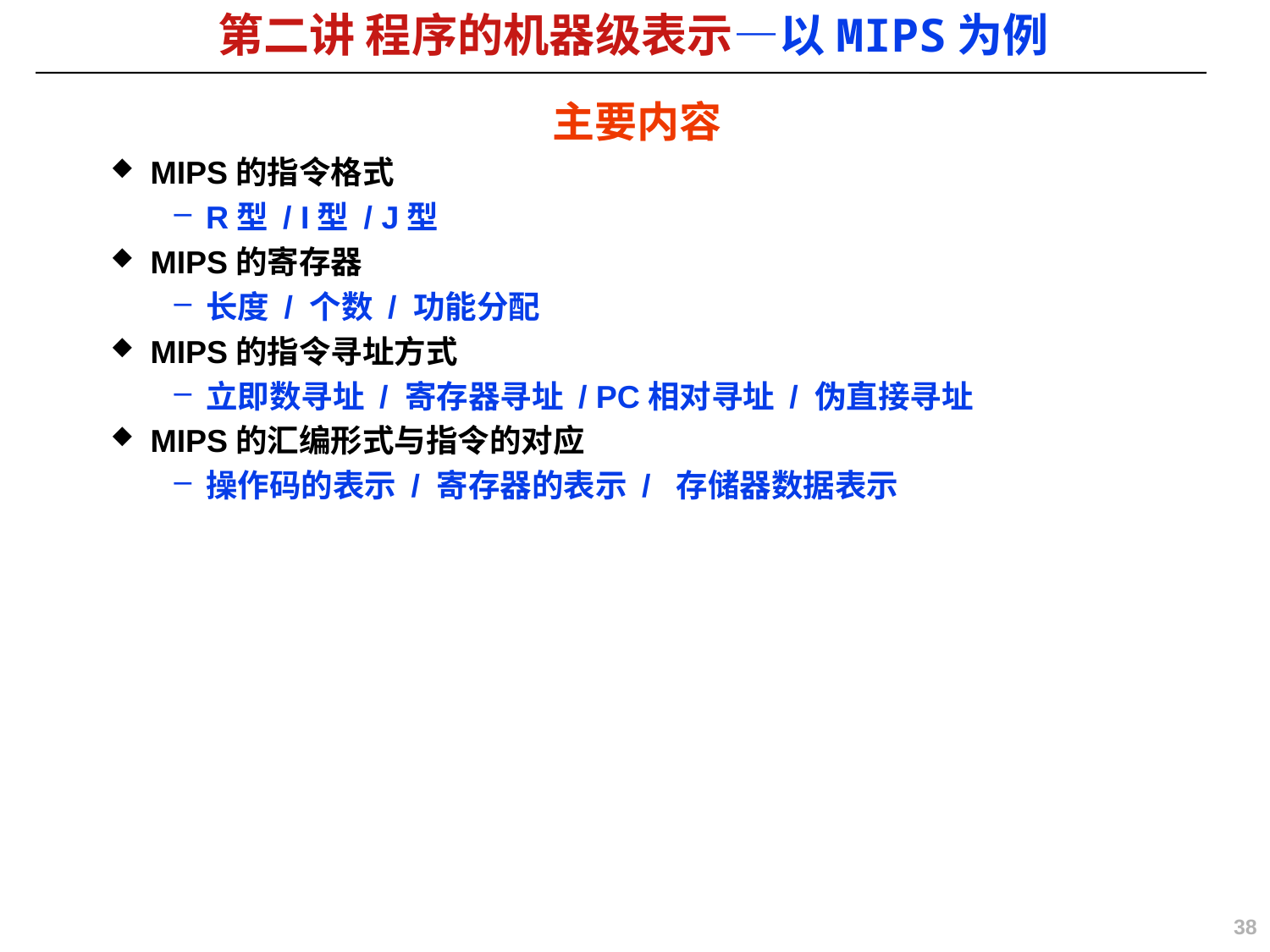

# 第二讲 程序的机器级表示—以MIPS为例
主要内容
MIPS的指令格式
R型 / I型 / J型
MIPS的寄存器
长度 / 个数 / 功能分配
MIPS的指令寻址方式
立即数寻址 / 寄存器寻址 / PC相对寻址 / 伪直接寻址
MIPS的汇编形式与指令的对应
操作码的表示 / 寄存器的表示 /  存储器数据表示
38